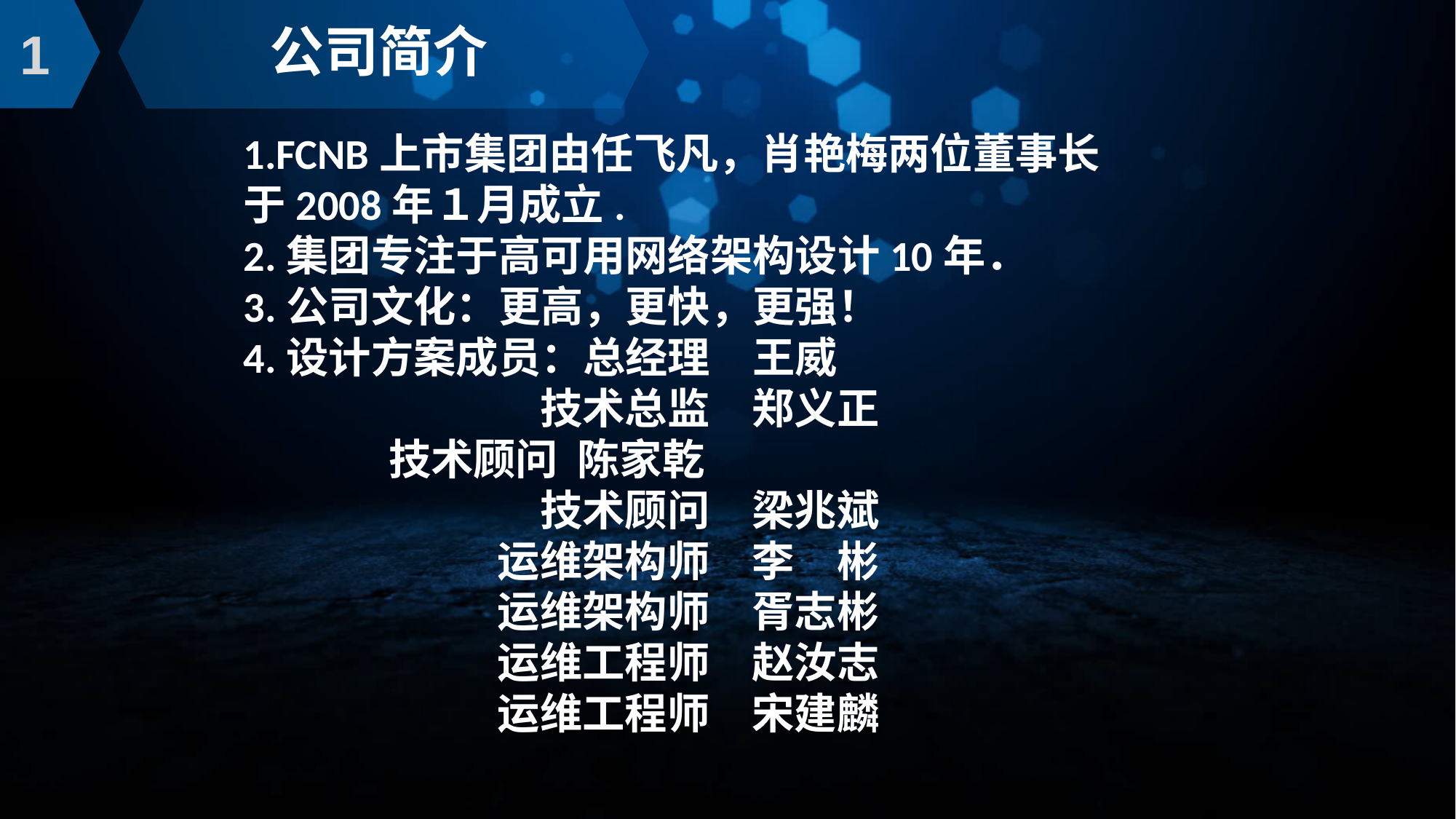

1

公司简介
1.FCNB上市集团由任飞凡，肖艳梅两位董事长于2008年１月成立.
2.集团专注于高可用网络架构设计10年．
3.公司文化：更高，更快，更强！
4.设计方案成员：总经理　王威
　　　　　　　技术总监　郑义正
              技术顾问  陈家乾
　　　　　　　技术顾问　梁兆斌
　　　　　　运维架构师　李　彬
　　　　　　运维架构师　胥志彬
　　　　　　运维工程师　赵汝志
　　　　　　运维工程师　宋建麟